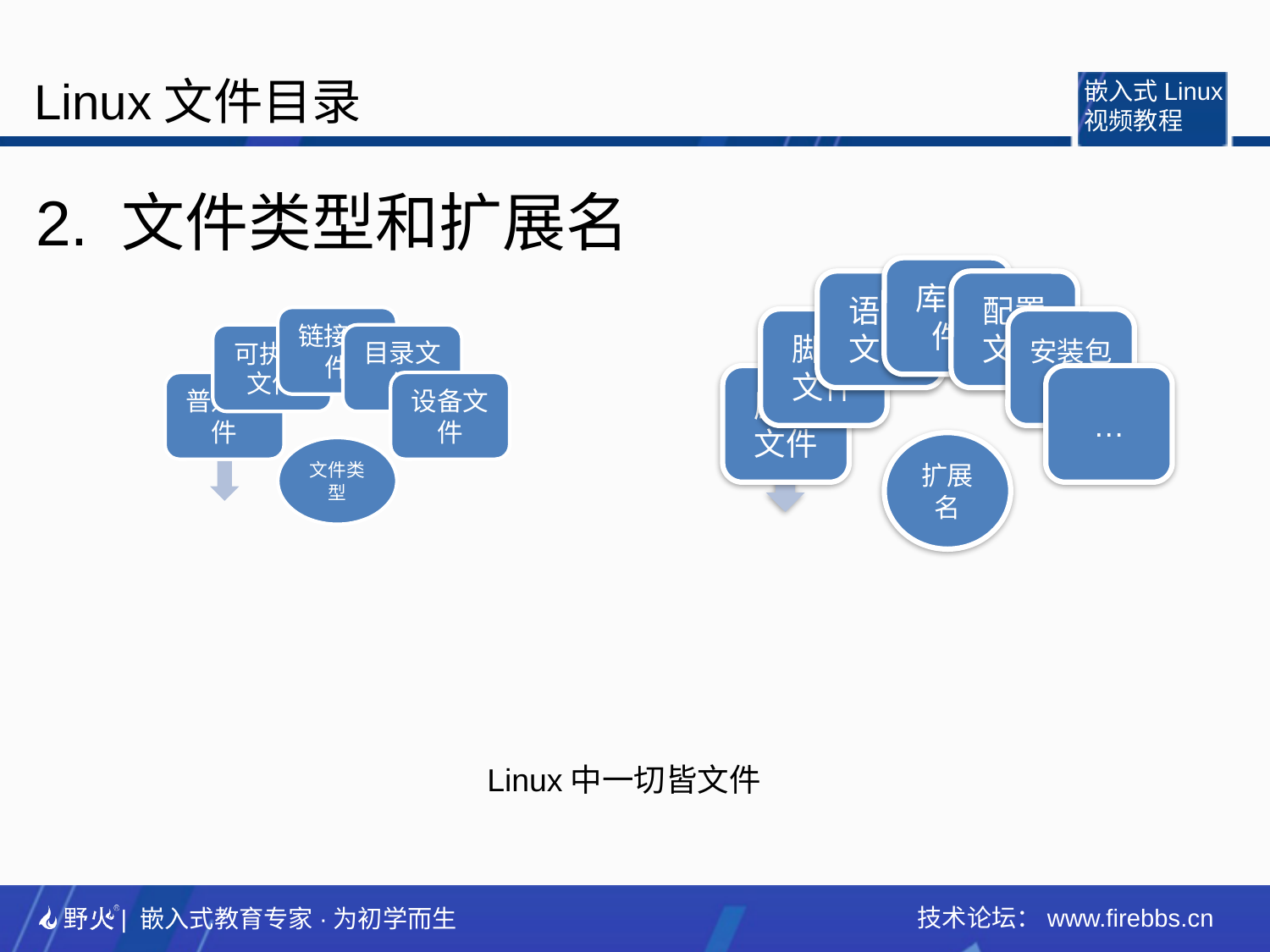

2. 文件类型和扩展名
扩展名
脚本文件
安装包文件
…
文件类型
设备文件
Linux中一切皆文件